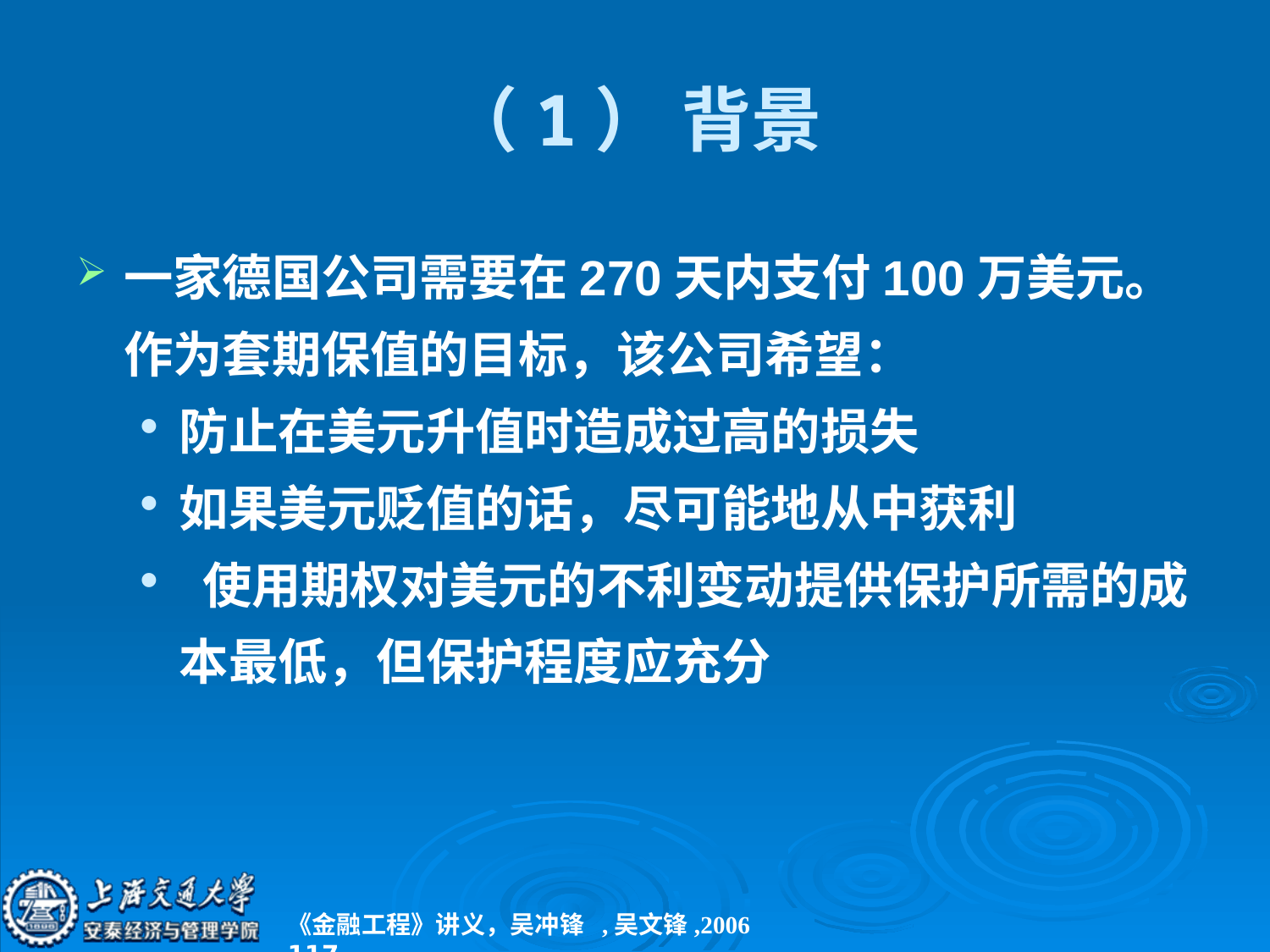

# （1） 背景
一家德国公司需要在270天内支付100万美元。作为套期保值的目标，该公司希望：
防止在美元升值时造成过高的损失
如果美元贬值的话，尽可能地从中获利
 使用期权对美元的不利变动提供保护所需的成本最低，但保护程度应充分